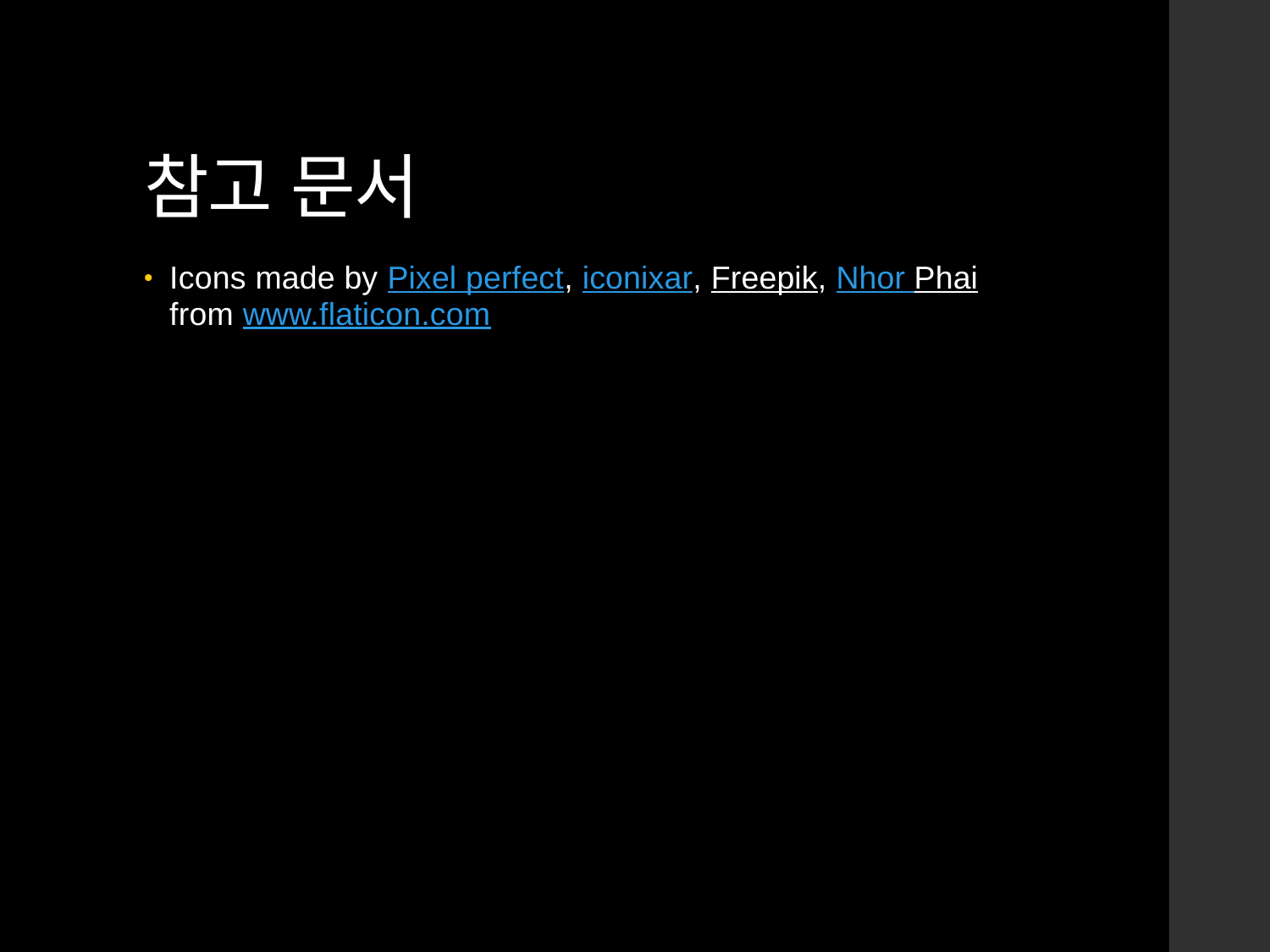

# 참고 문서
Icons made by Pixel perfect, iconixar, Freepik, Nhor Phai from www.flaticon.com